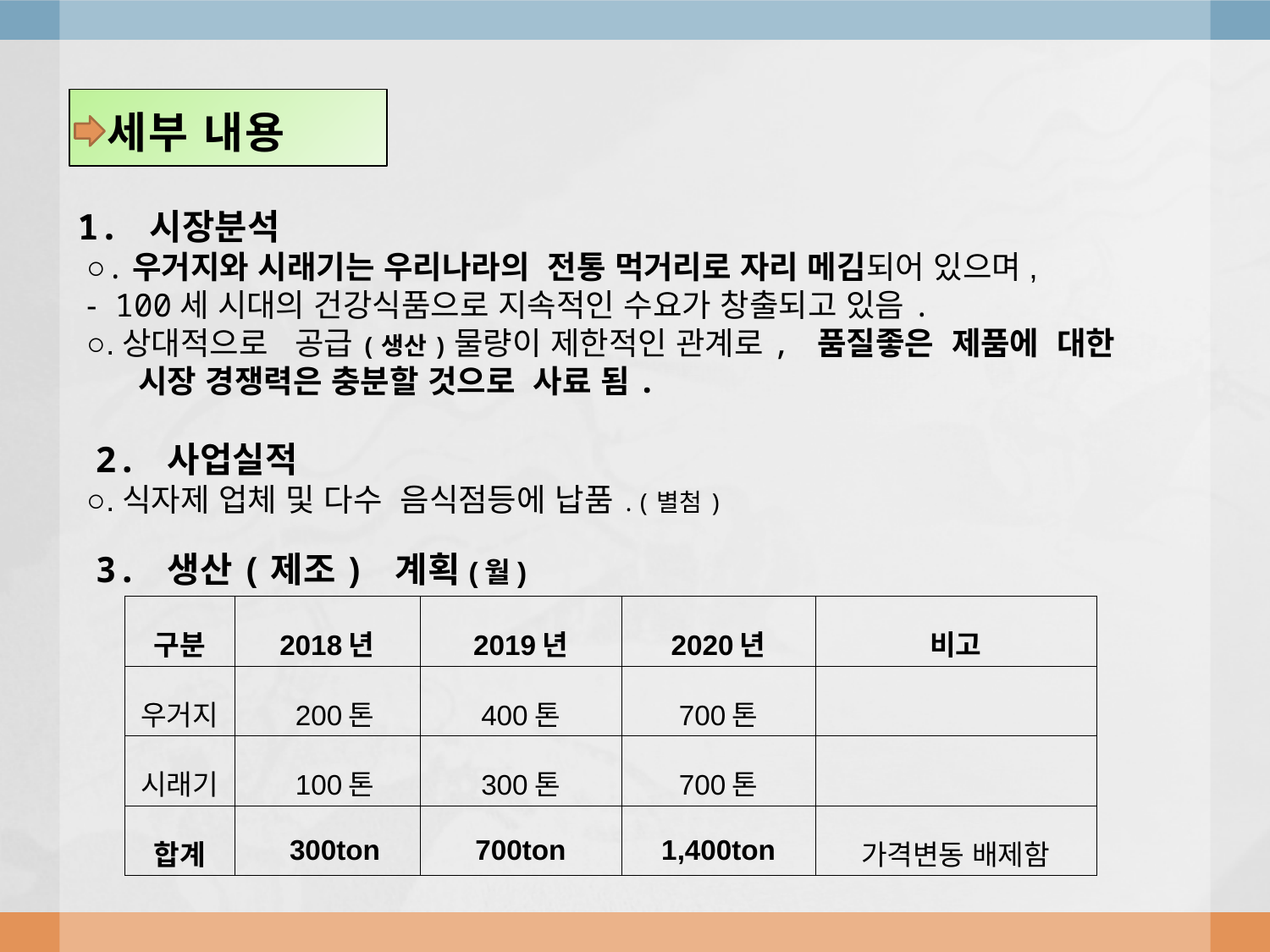

1. 시장분석
 ○.우거지와 시래기는 우리나라의  전통 먹거리로 자리 메김되어 있으며,
 -  100세 시대의 건강식품으로 지속적인 수요가 창출되고 있음.
 ○.상대적으로   공급(생산)물량이 제한적인 관계로, 품질좋은  제품에  대한
      시장 경쟁력은 충분할 것으로  사료 됨.

  2. 사업실적
 ○.식자제 업체 및 다수  음식점등에 납품.(별첨)

  3. 생산(제조) 계획(월)

# 세부 내용

| 구분 | 2018년 | 2019년 | 2020년 | 비고 |
| --- | --- | --- | --- | --- |
| 우거지 | 200톤 | 400톤 | 700톤 |  |
| 시래기 | 100톤 | 300톤 | 700톤 |  |
| 합계 | 300ton | 700ton | 1,400ton | 가격변동 배제함 |